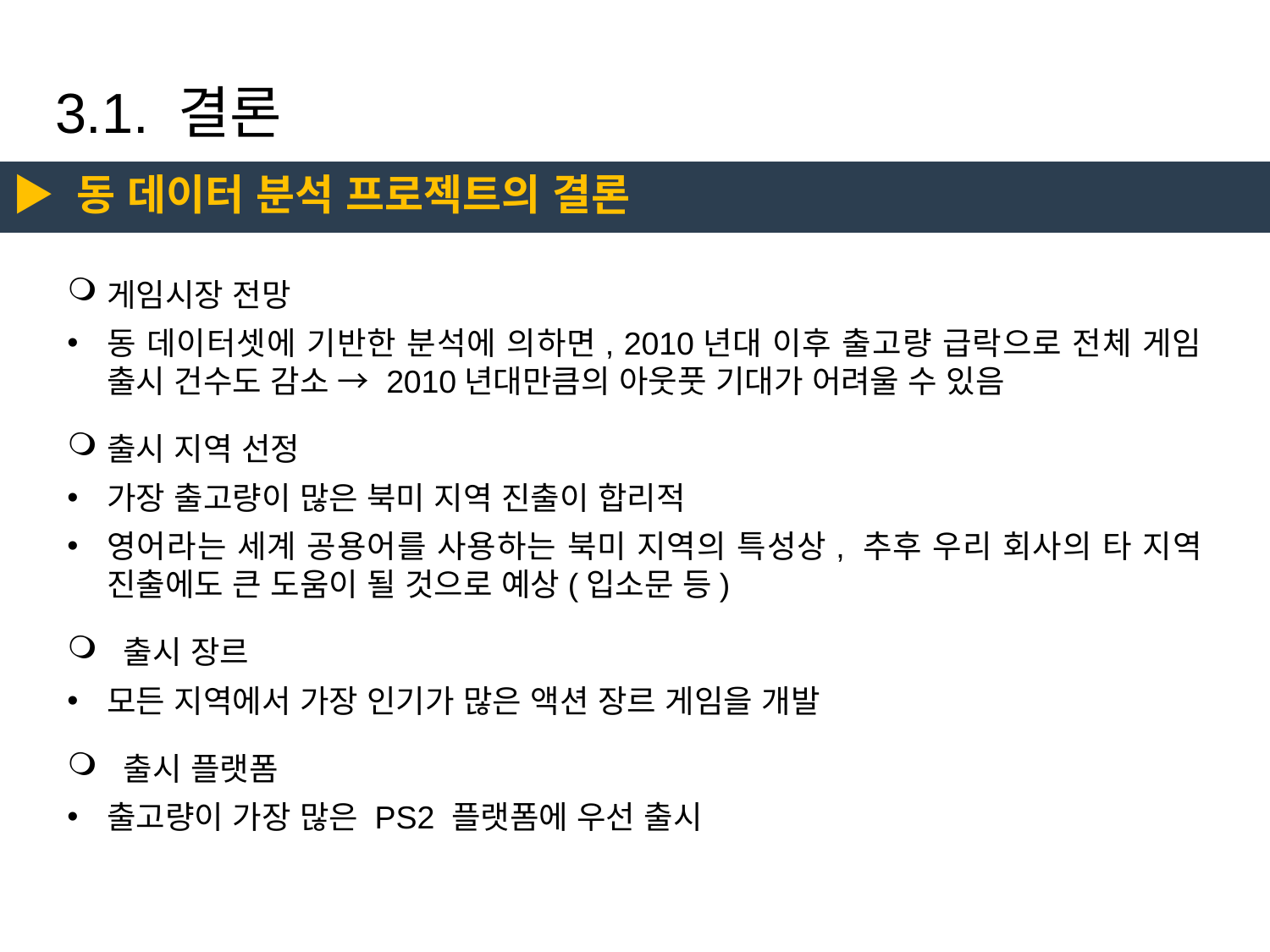

3.1. 결론
▶ 동 데이터 분석 프로젝트의 결론

게임시장 전망
동 데이터셋에 기반한 분석에 의하면, 2010년대 이후 출고량 급락으로 전체 게임 출시 건수도 감소 → 2010년대만큼의 아웃풋 기대가 어려울 수 있음
출시 지역 선정
가장 출고량이 많은 북미 지역 진출이 합리적
영어라는 세계 공용어를 사용하는 북미 지역의 특성상, 추후 우리 회사의 타 지역 진출에도 큰 도움이 될 것으로 예상(입소문 등)
 출시 장르
모든 지역에서 가장 인기가 많은 액션 장르 게임을 개발
 출시 플랫폼
출고량이 가장 많은 PS2 플랫폼에 우선 출시